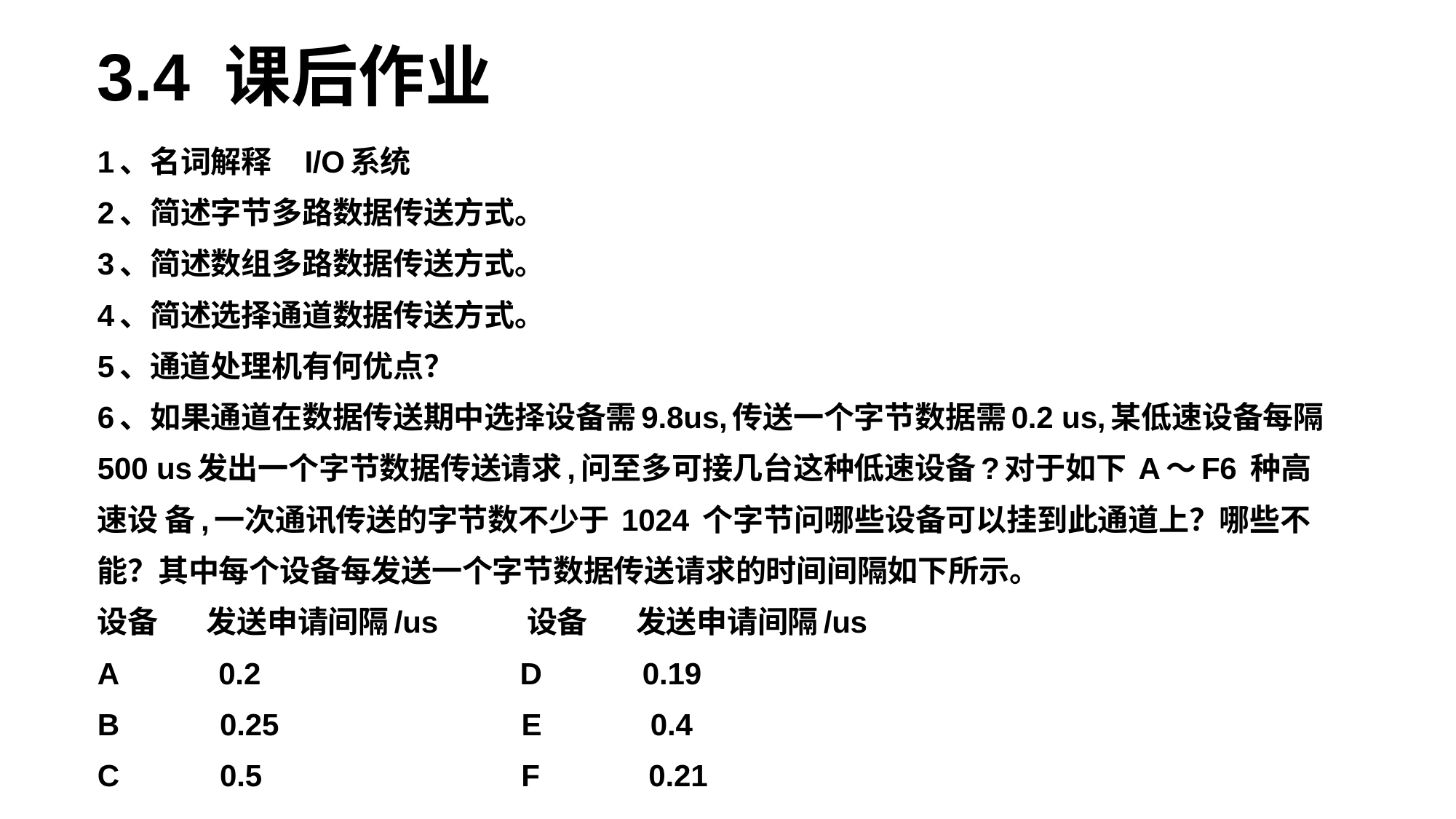

# 3.4 课后作业
1、名词解释    I/O系统
2、简述字节多路数据传送方式。
3、简述数组多路数据传送方式。
4、简述选择通道数据传送方式。
5、通道处理机有何优点？
6、如果通道在数据传送期中选择设备需9.8us,传送一个字节数据需0.2 us,某低速设备每隔500 us发出一个字节数据传送请求,问至多可接几台这种低速设备?对于如下 A～F6 种高速设 备,一次通讯传送的字节数不少于 1024 个字节问哪些设备可以挂到此通道上？哪些不能？其中每个设备每发送一个字节数据传送请求的时间间隔如下所示。
设备       发送申请间隔/us          设备       发送申请间隔/us
A            0.2                               D            0.19
B            0.25                             E             0.4
C            0.5                               F             0.21